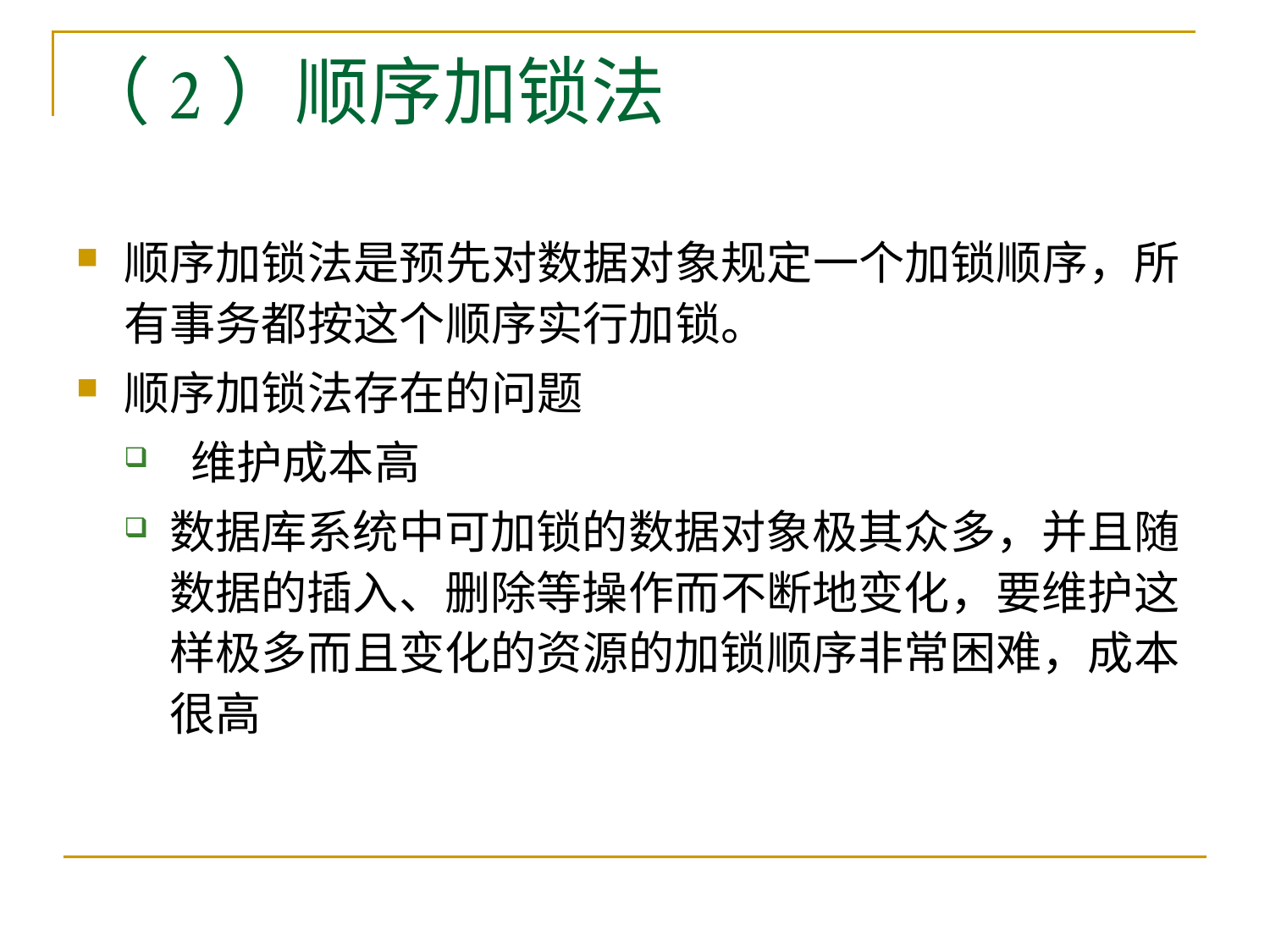

# （2）顺序加锁法
顺序加锁法是预先对数据对象规定一个加锁顺序，所有事务都按这个顺序实行加锁。
顺序加锁法存在的问题
 维护成本高
数据库系统中可加锁的数据对象极其众多，并且随数据的插入、删除等操作而不断地变化，要维护这样极多而且变化的资源的加锁顺序非常困难，成本很高